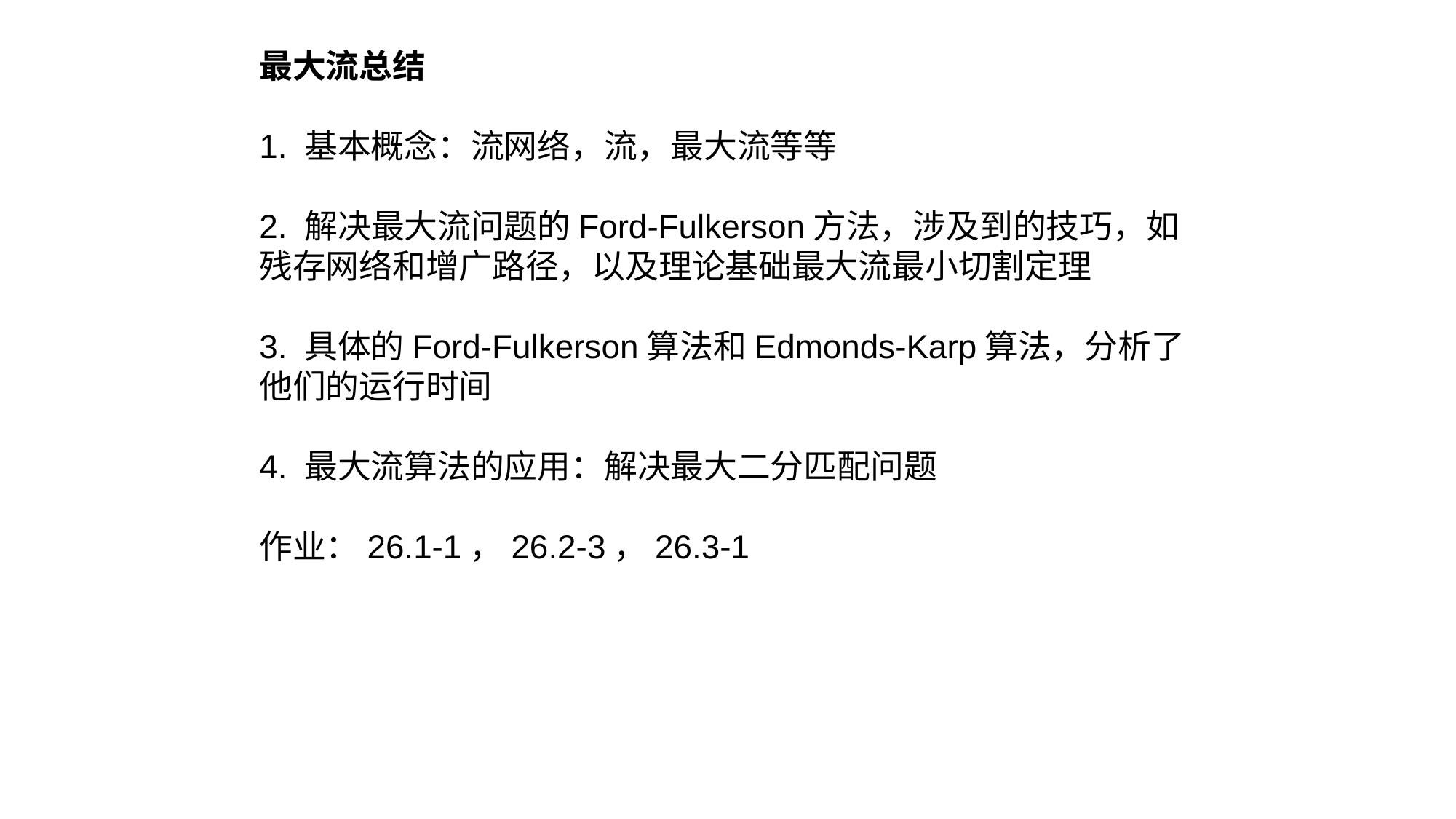

最大流总结

1. 基本概念：流网络，流，最大流等等

2. 解决最大流问题的Ford-Fulkerson方法，涉及到的技巧，如残存网络和增广路径，以及理论基础最大流最小切割定理

3. 具体的Ford-Fulkerson算法和Edmonds-Karp算法，分析了他们的运行时间

4. 最大流算法的应用：解决最大二分匹配问题

作业：26.1-1，26.2-3，26.3-1